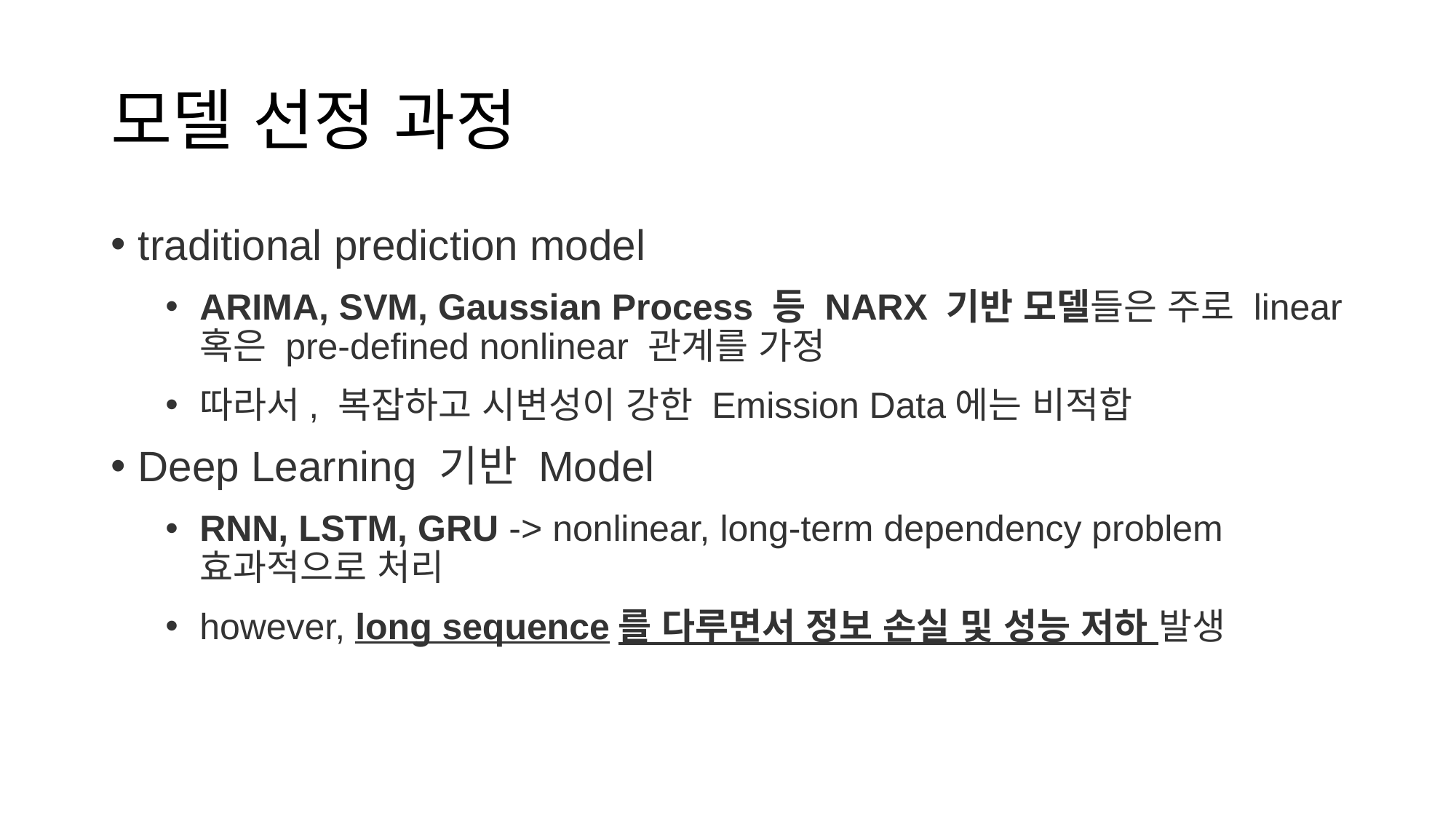

# 모델 선정 과정
traditional prediction model
ARIMA, SVM, Gaussian Process 등 NARX 기반 모델들은 주로 linear 혹은 pre-defined nonlinear 관계를 가정
따라서, 복잡하고 시변성이 강한 Emission Data에는 비적합
Deep Learning 기반 Model
RNN, LSTM, GRU -> nonlinear, long-term dependency problem 효과적으로 처리
however, long sequence를 다루면서 정보 손실 및 성능 저하 발생